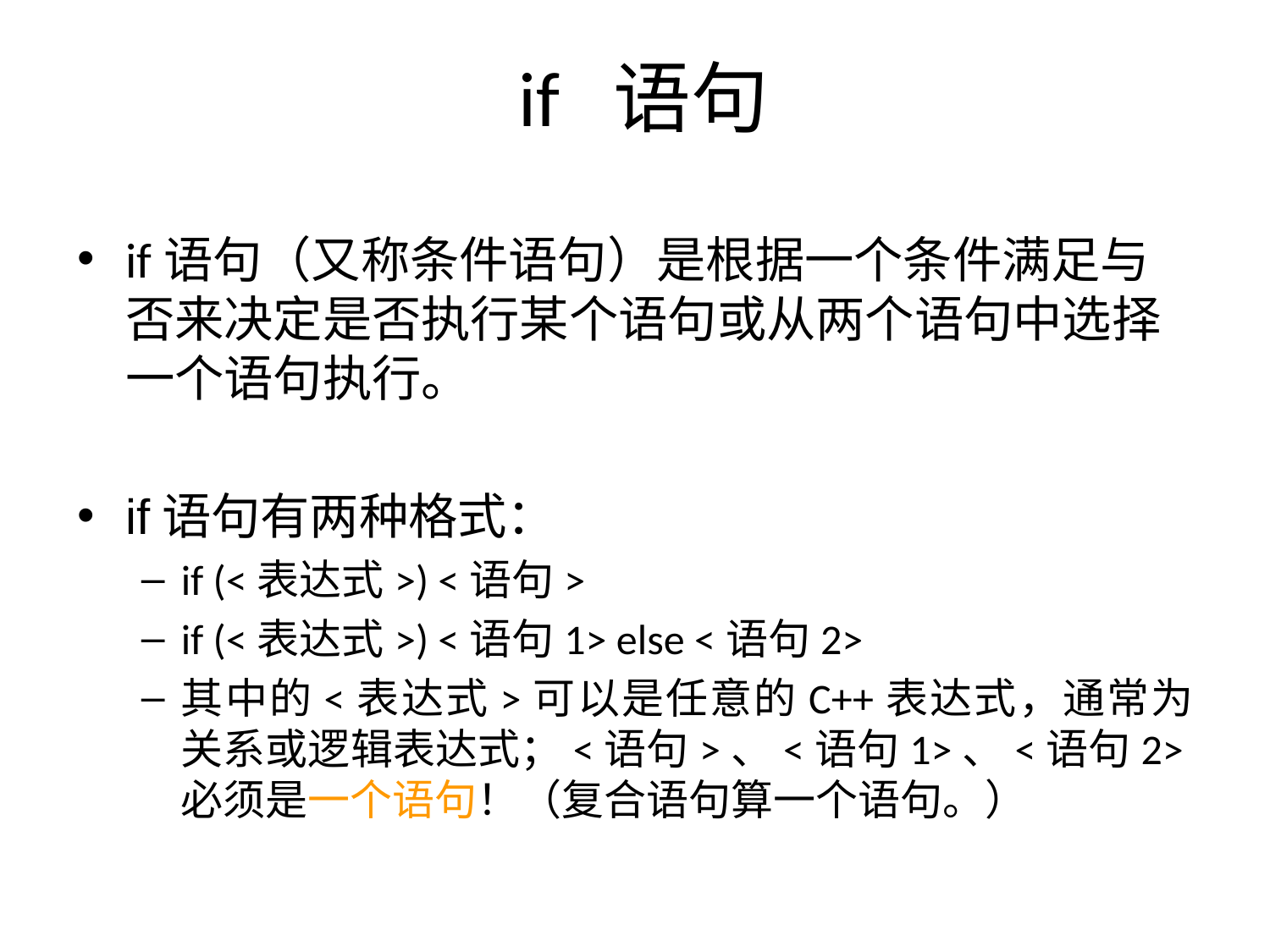

# if  语句
if语句（又称条件语句）是根据一个条件满足与否来决定是否执行某个语句或从两个语句中选择一个语句执行。

if语句有两种格式：
if (<表达式>) <语句>
if (<表达式>) <语句1> else <语句2>
其中的<表达式>可以是任意的C++表达式，通常为关系或逻辑表达式；<语句>、<语句1>、<语句2>必须是一个语句！（复合语句算一个语句。）